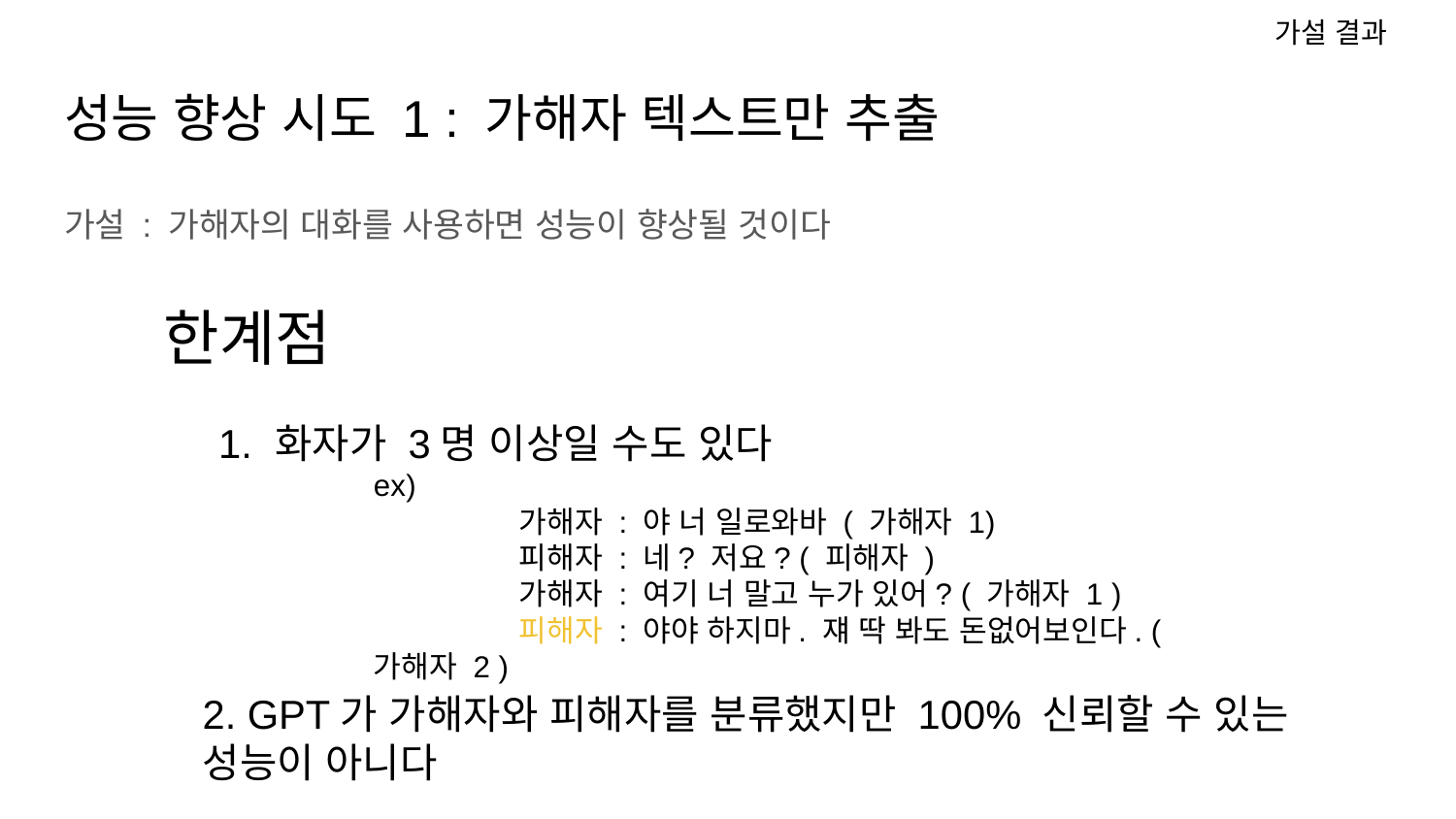

가설 결과
# 성능 향상 시도 1 : 가해자 텍스트만 추출
가설 : 가해자의 대화를 사용하면 성능이 향상될 것이다
한계점
화자가 3명 이상일 수도 있다
ex)
	가해자 : 야 너 일로와바 ( 가해자 1)
	피해자 : 네? 저요? ( 피해자 )
	가해자 : 여기 너 말고 누가 있어? ( 가해자 1 )
	피해자 : 야야 하지마. 쟤 딱 봐도 돈없어보인다. ( 가해자 2 )
2. GPT가 가해자와 피해자를 분류했지만 100% 신뢰할 수 있는 성능이 아니다